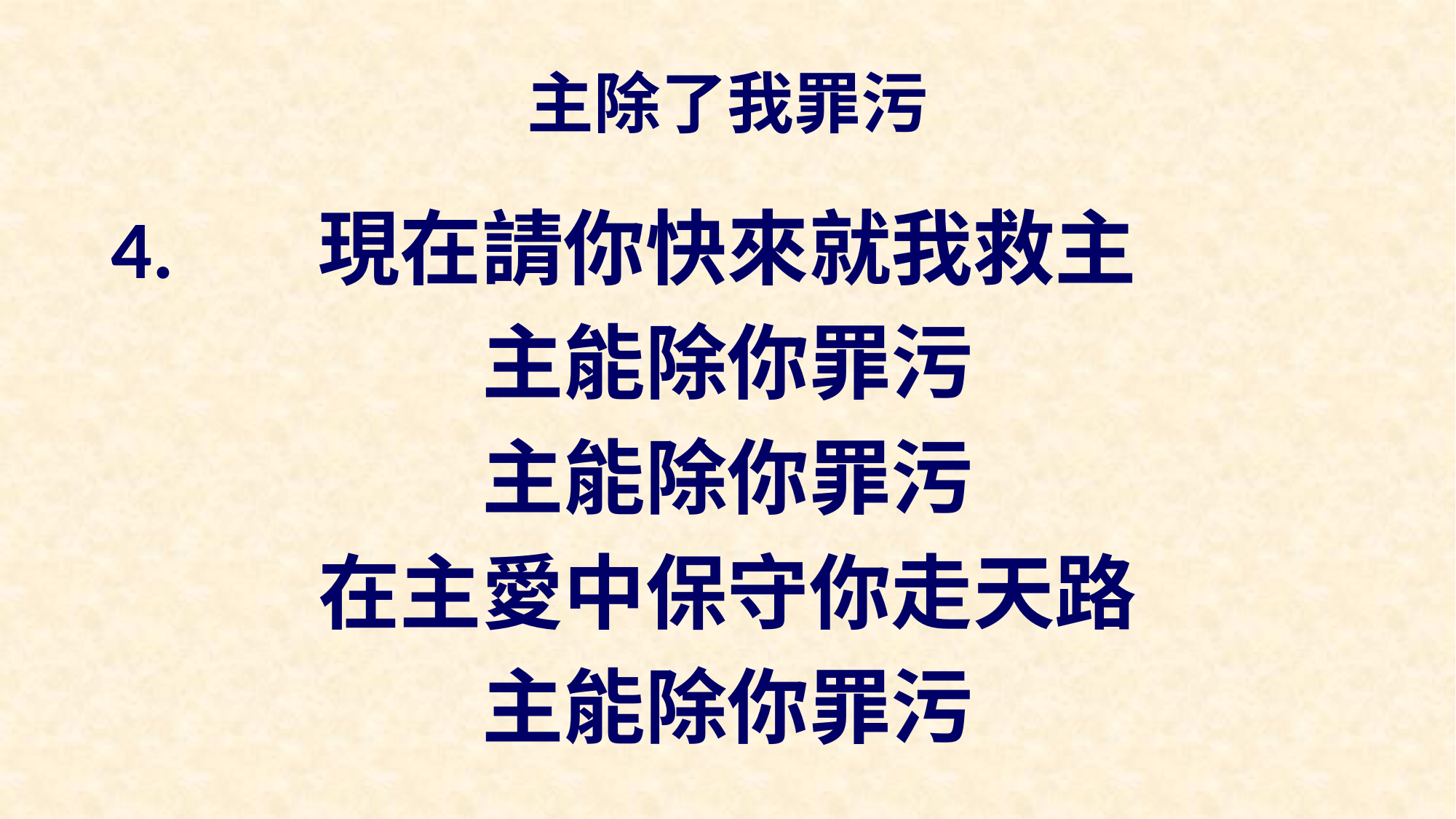

# 主除了我罪污
現在請你快來就我救主
主能除你罪污
主能除你罪污
在主愛中保守你走天路
主能除你罪污
4.